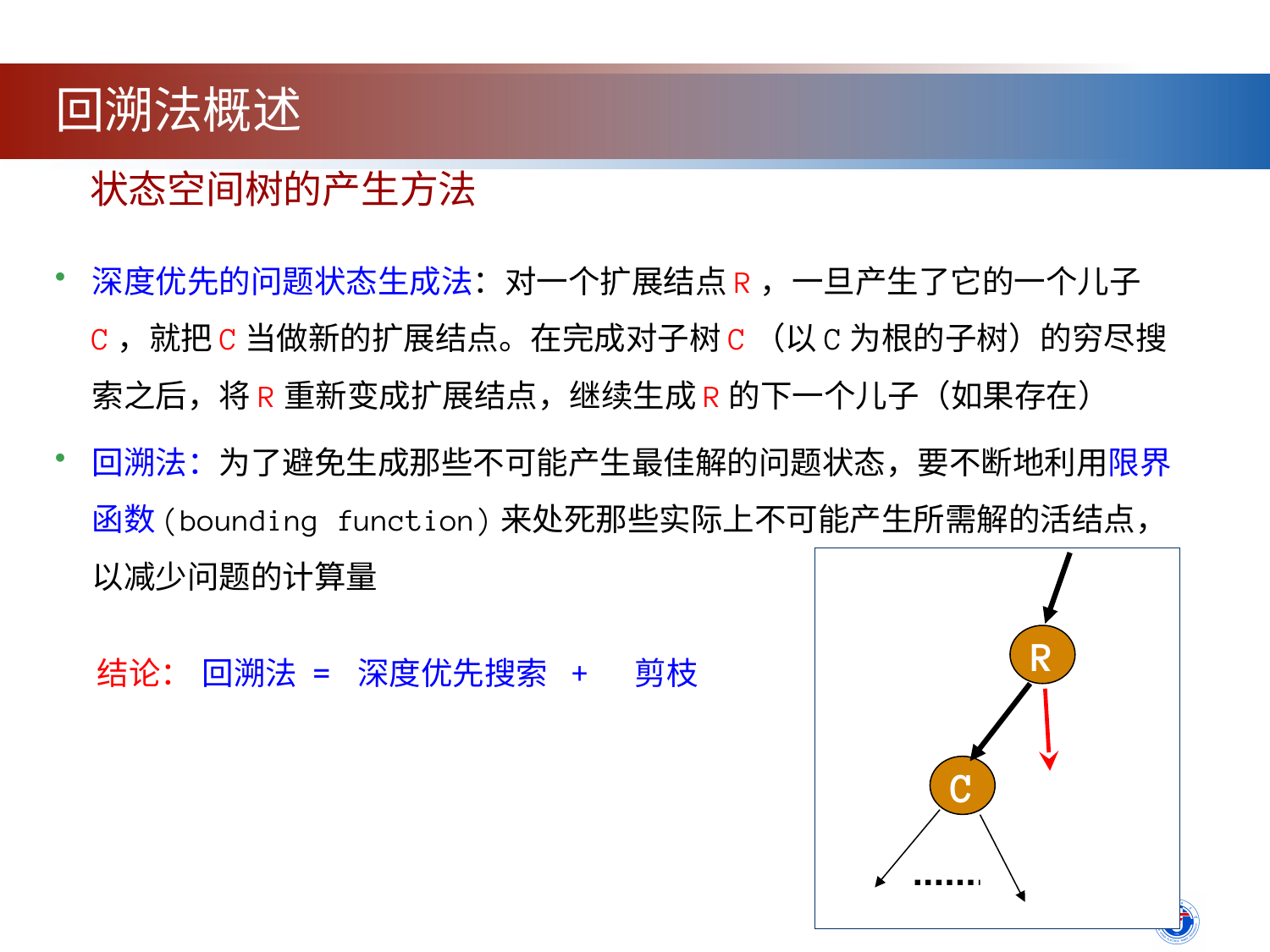

回溯法概述
状态空间树的产生方法
深度优先的问题状态生成法：对一个扩展结点R，一旦产生了它的一个儿子C，就把C当做新的扩展结点。在完成对子树C（以C为根的子树）的穷尽搜索之后，将R重新变成扩展结点，继续生成R的下一个儿子（如果存在）
回溯法：为了避免生成那些不可能产生最佳解的问题状态，要不断地利用限界函数(bounding function)来处死那些实际上不可能产生所需解的活结点，以减少问题的计算量

R
结论：
回溯法 = 深度优先搜索  +  剪枝

C